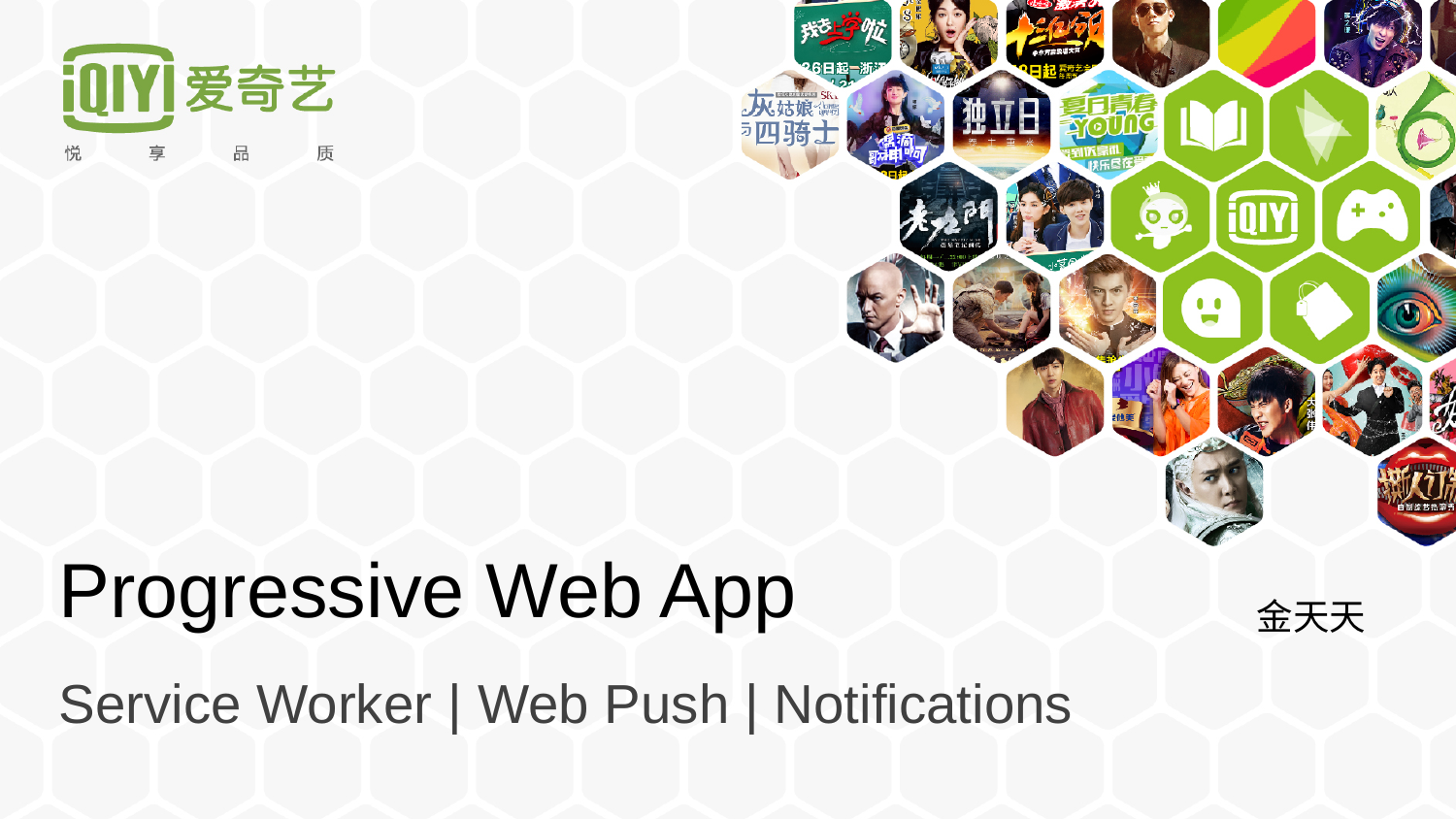

# Progressive Web App
金天天
Service Worker | Web Push | Notifications